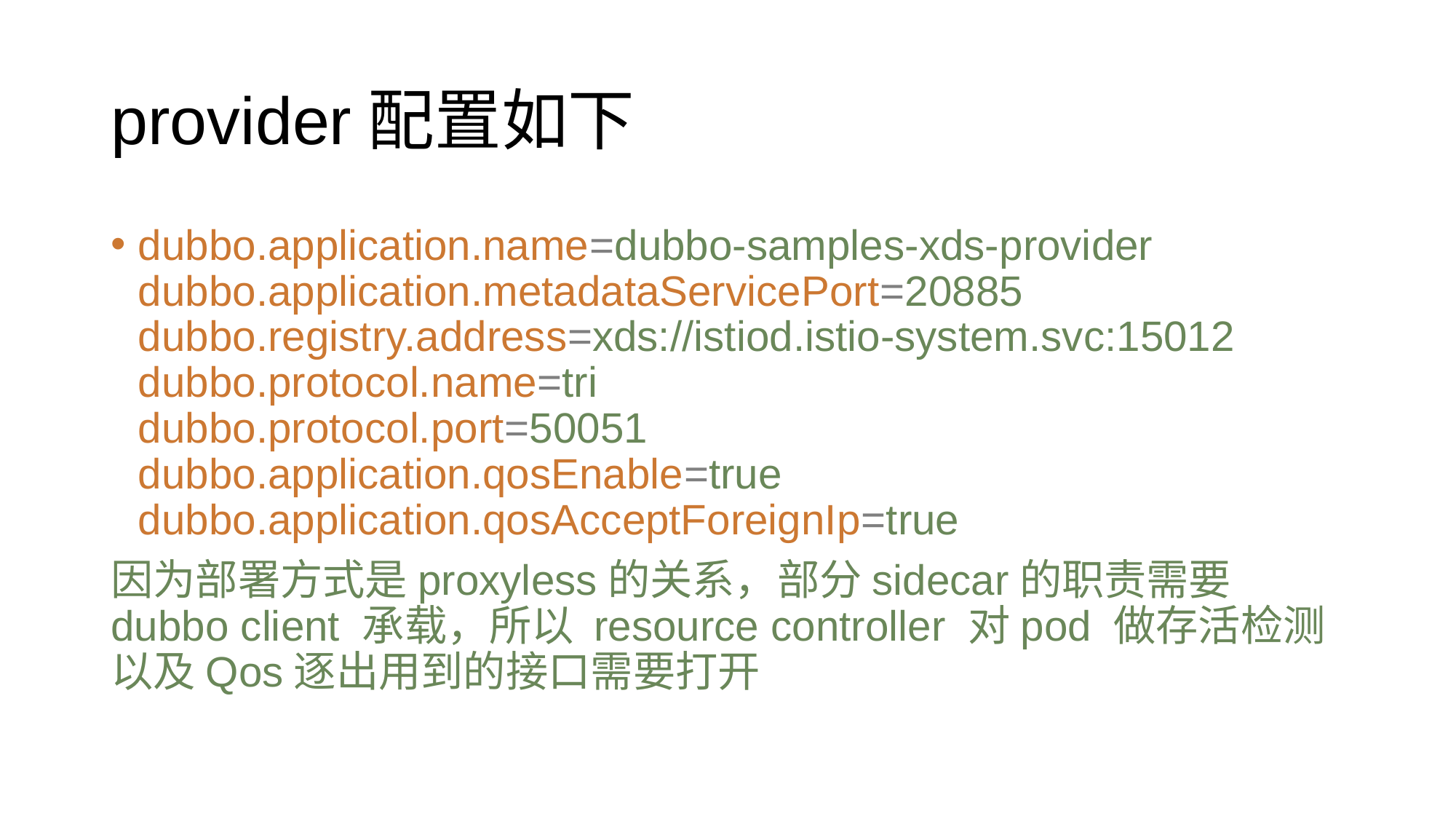

# provider配置如下
dubbo.application.name=dubbo-samples-xds-provider
dubbo.application.metadataServicePort=20885
dubbo.registry.address=xds://istiod.istio-system.svc:15012
dubbo.protocol.name=tri
dubbo.protocol.port=50051
dubbo.application.qosEnable=true
dubbo.application.qosAcceptForeignIp=true
因为部署方式是proxyless的关系，部分sidecar的职责需要dubbo client 承载，所以 resource controller 对pod 做存活检测以及Qos逐出用到的接口需要打开